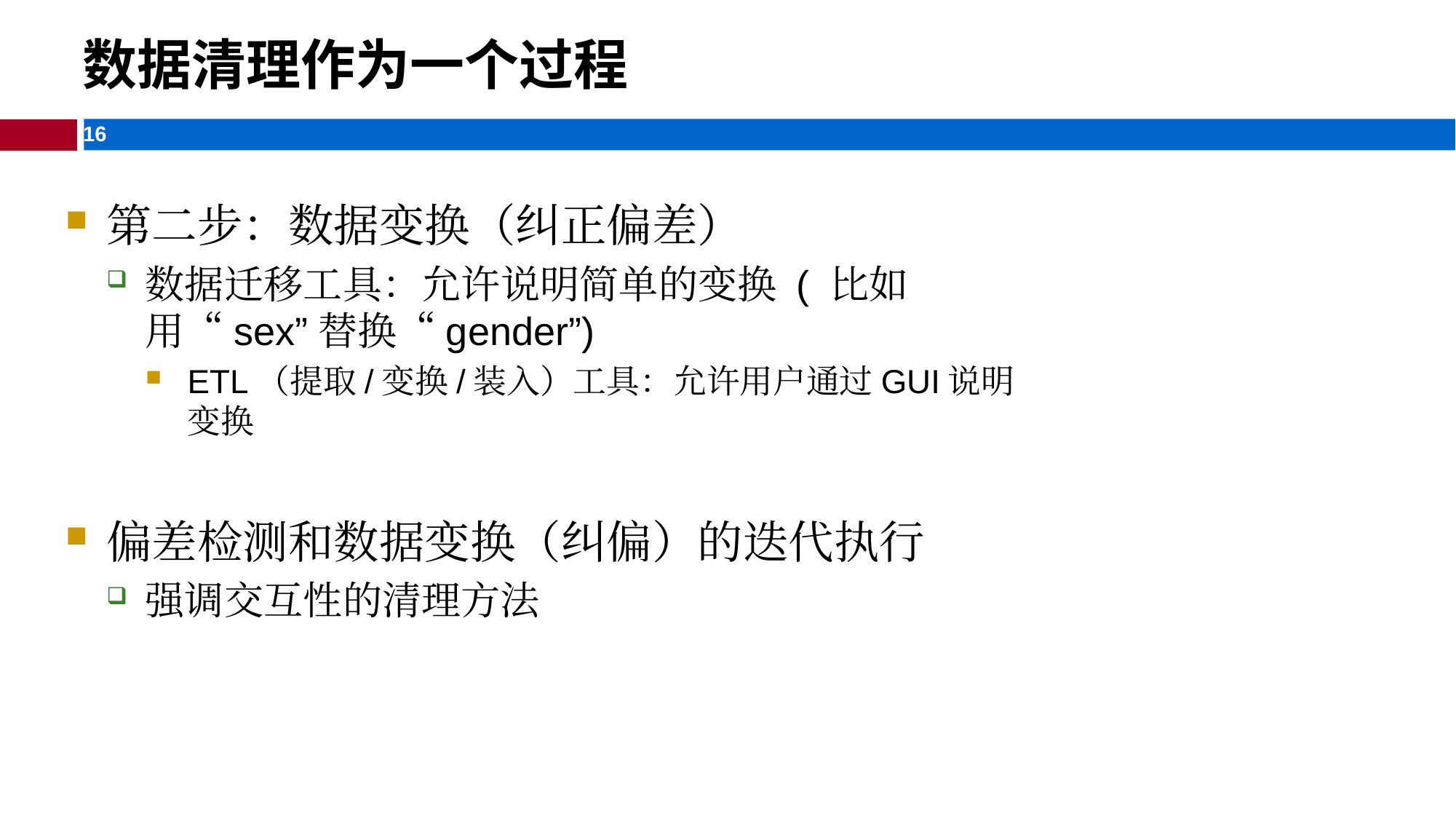

数据清理作为一个过程
第二步：数据变换（纠正偏差）
数据迁移工具：允许说明简单的变换 ( 比如用“sex”替换“gender”)
ETL（提取/变换/装入）工具：允许用户通过GUI说明变换

偏差检测和数据变换（纠偏）的迭代执行
强调交互性的清理方法